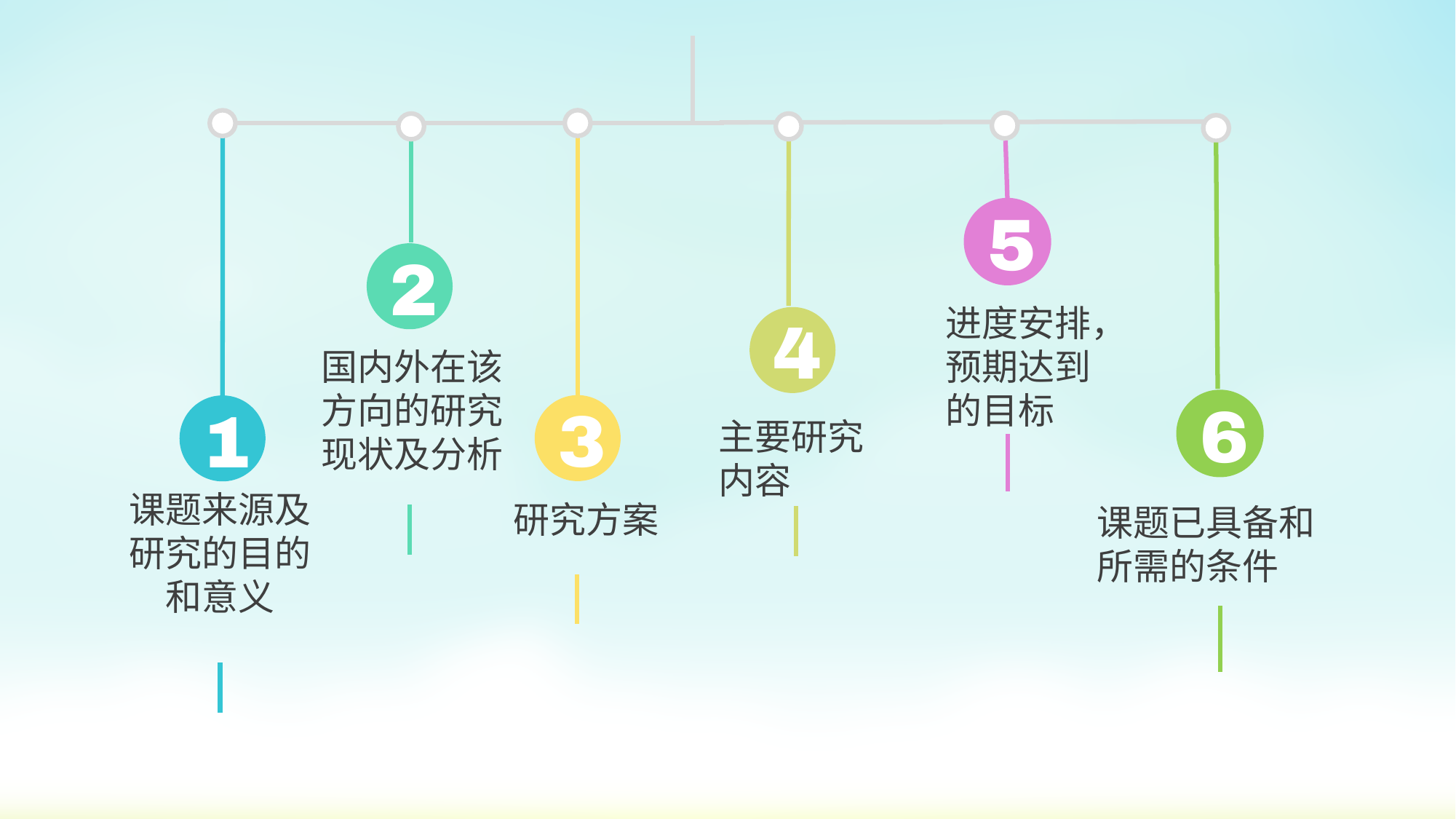

2
进度安排，预期达到的目标
4
国内外在该方向的研究现状及分析
3
1
主要研究内容
课题来源及研究的目的和意义
研究方案

5
6
课题已具备和所需的条件